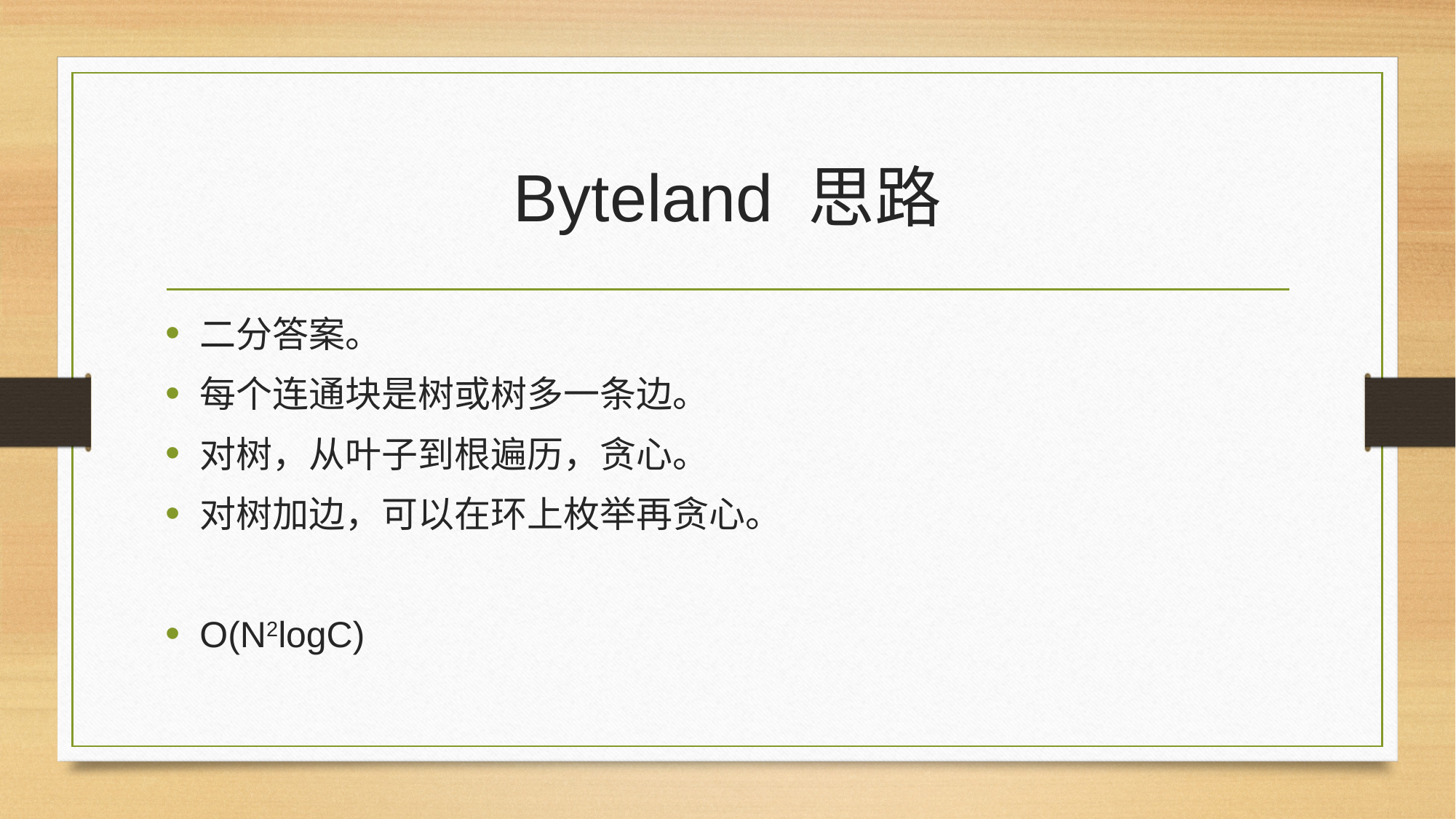

# Byteland 思路
二分答案。
每个连通块是树或树多一条边。
对树，从叶子到根遍历，贪心。
对树加边，可以在环上枚举再贪心。

O(N2logC)